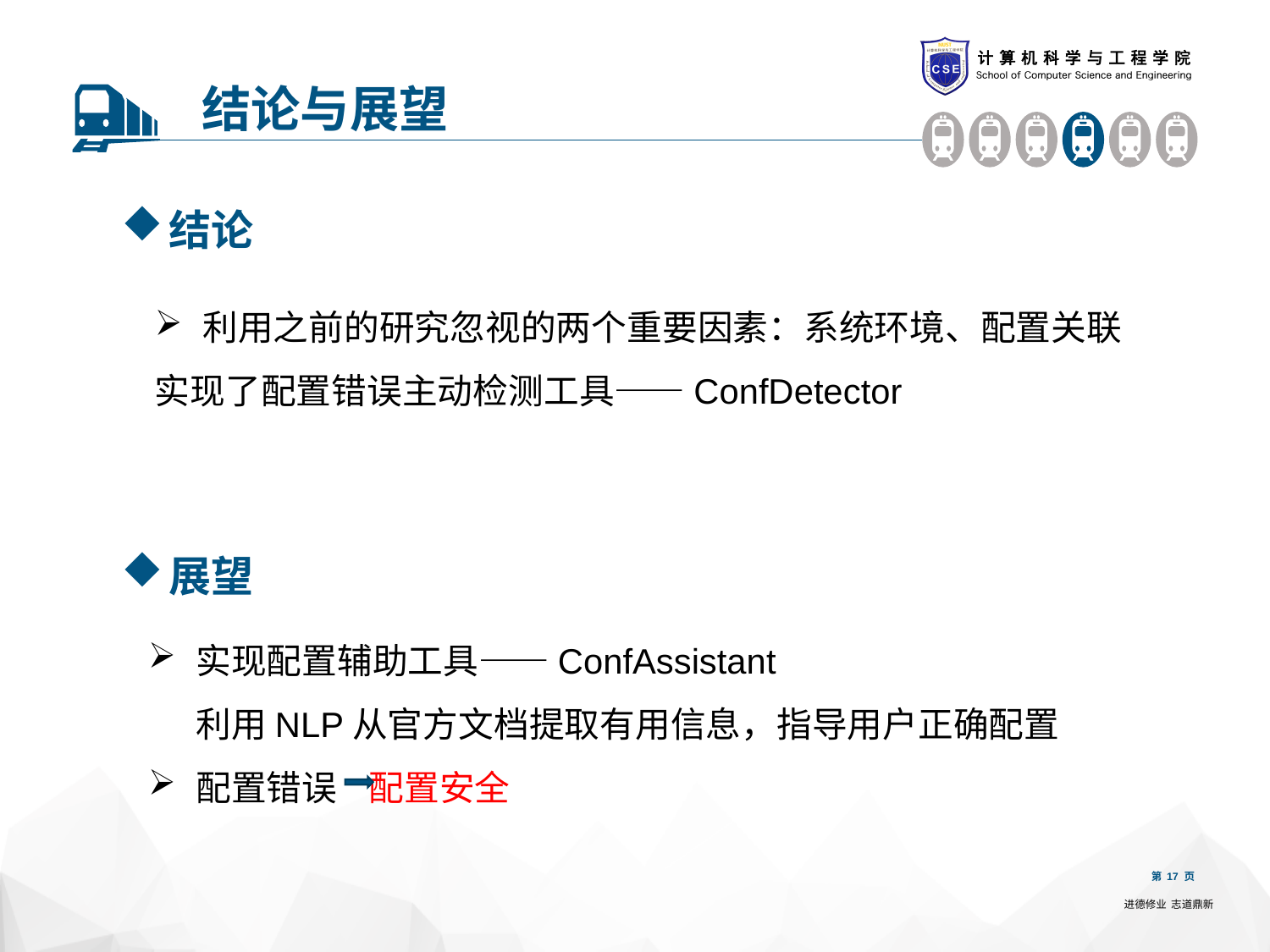

结论与展望
结论
利用之前的研究忽视的两个重要因素：系统环境、配置关联
实现了配置错误主动检测工具——ConfDetector
展望
实现配置辅助工具——ConfAssistant
     利用NLP从官方文档提取有用信息，指导用户正确配置
配置错误    配置安全

第 17 页
进德修业  志道鼎新